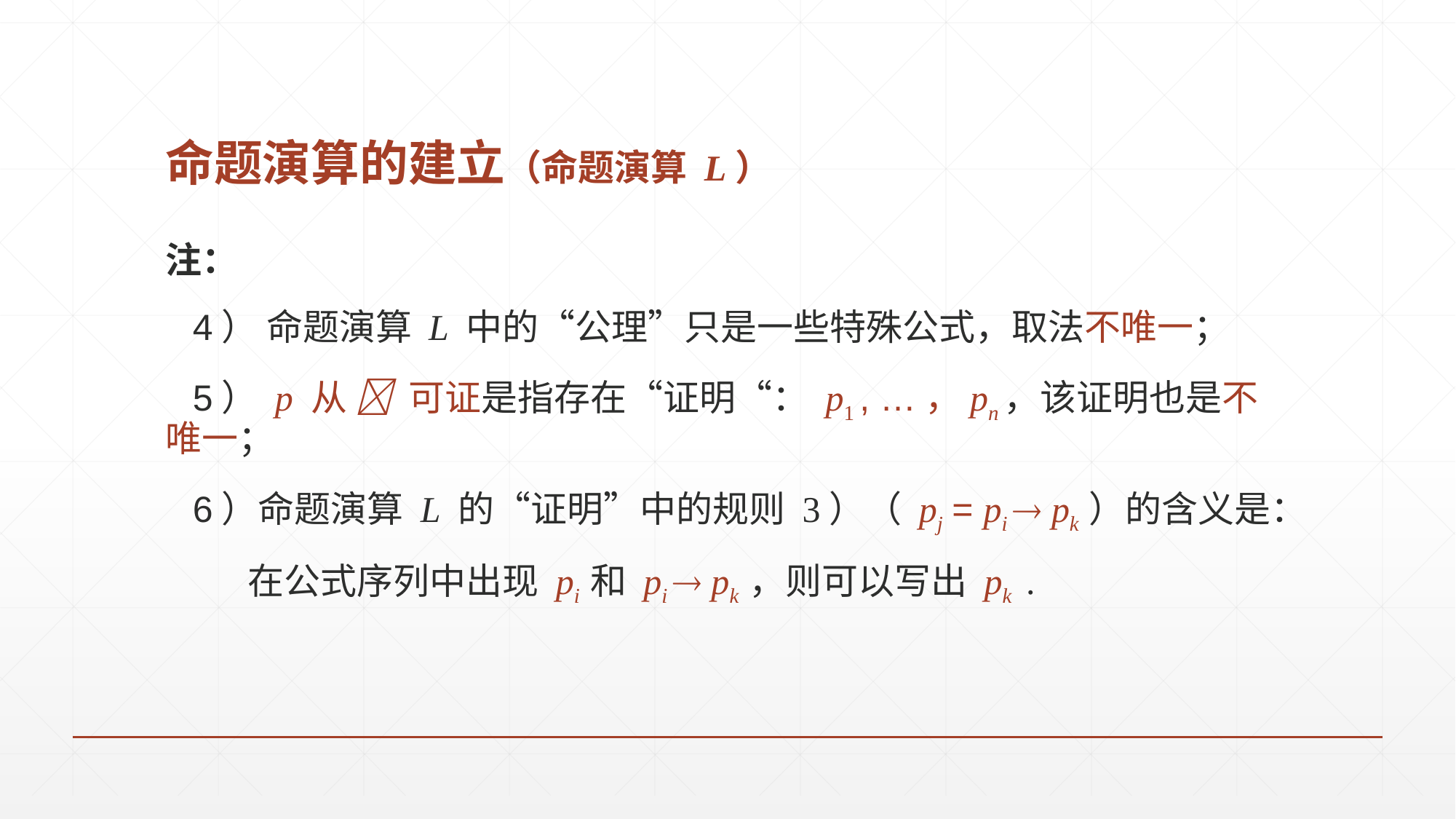

# 命题演算的建立（命题演算 L）
注：
   4） 命题演算 L 中的“公理”只是一些特殊公式，取法不唯一；
   5） p 从 Γ  可证是指存在“证明“： p1 , …，pn，该证明也是不唯一；
   6）命题演算 L 的“证明”中的规则 3）（ pj = pi → pk ）的含义是：
         在公式序列中出现 pi 和 pi → pk ，则可以写出 pk  .